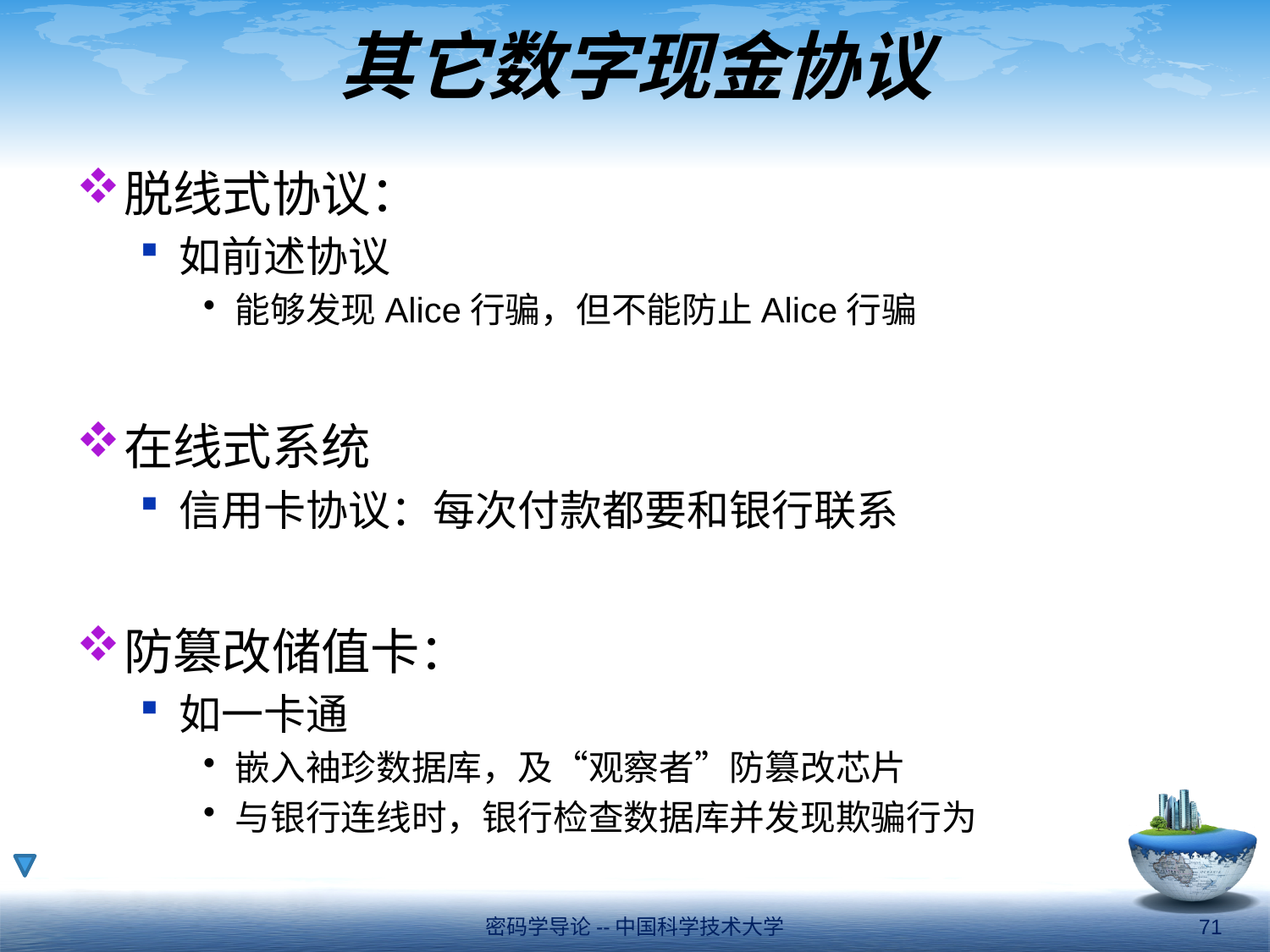

# 其它数字现金协议
脱线式协议：
如前述协议
能够发现Alice行骗，但不能防止Alice行骗

在线式系统
信用卡协议：每次付款都要和银行联系

防篡改储值卡：
如一卡通
嵌入袖珍数据库，及“观察者”防篡改芯片
与银行连线时，银行检查数据库并发现欺骗行为

密码学导论--中国科学技术大学
71